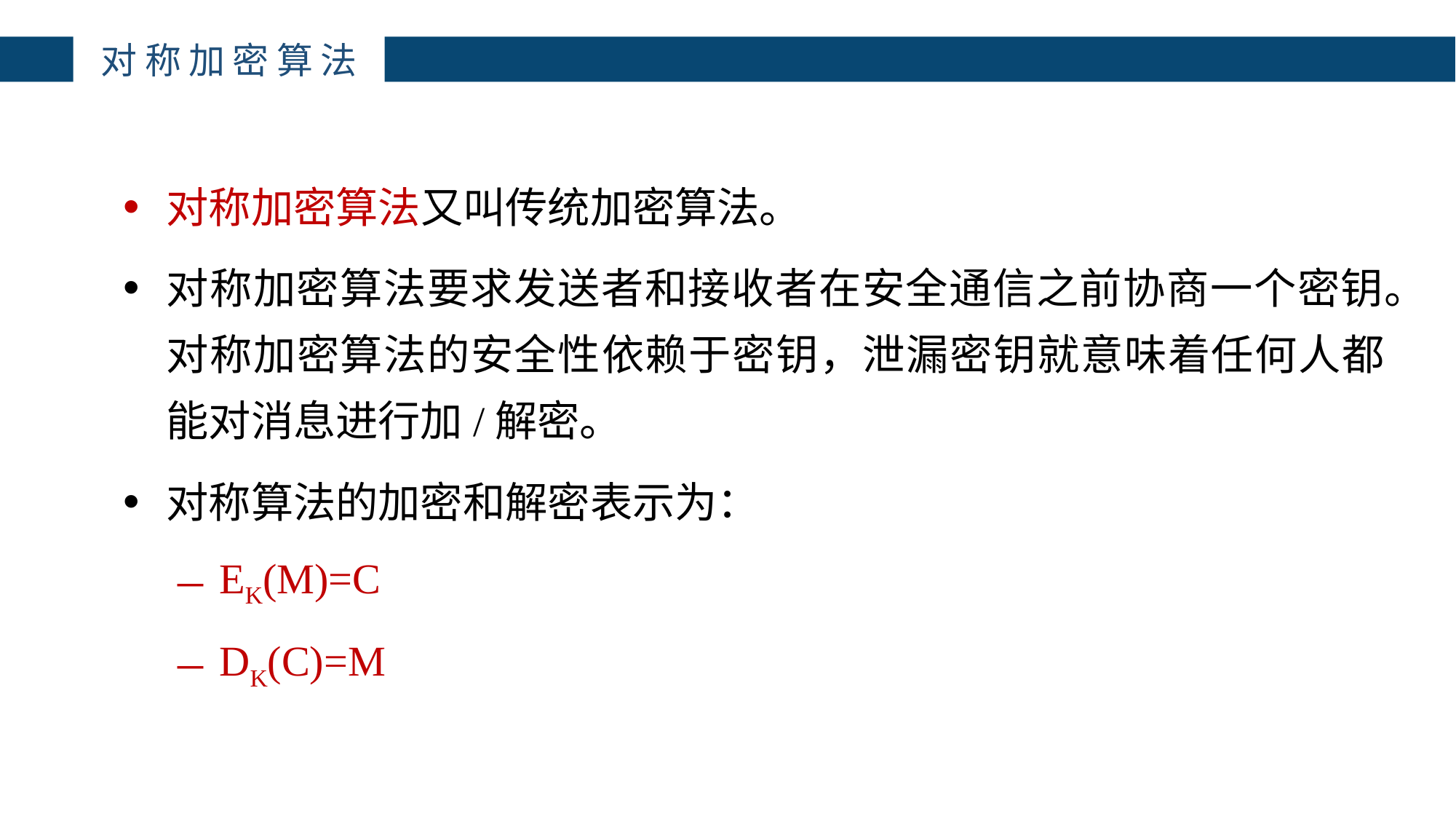

对称加密算法

对称加密算法又叫传统加密算法。
对称加密算法要求发送者和接收者在安全通信之前协商一个密钥。对称加密算法的安全性依赖于密钥，泄漏密钥就意味着任何人都能对消息进行加/解密。
对称算法的加密和解密表示为：
EK(M)=C
DK(C)=M